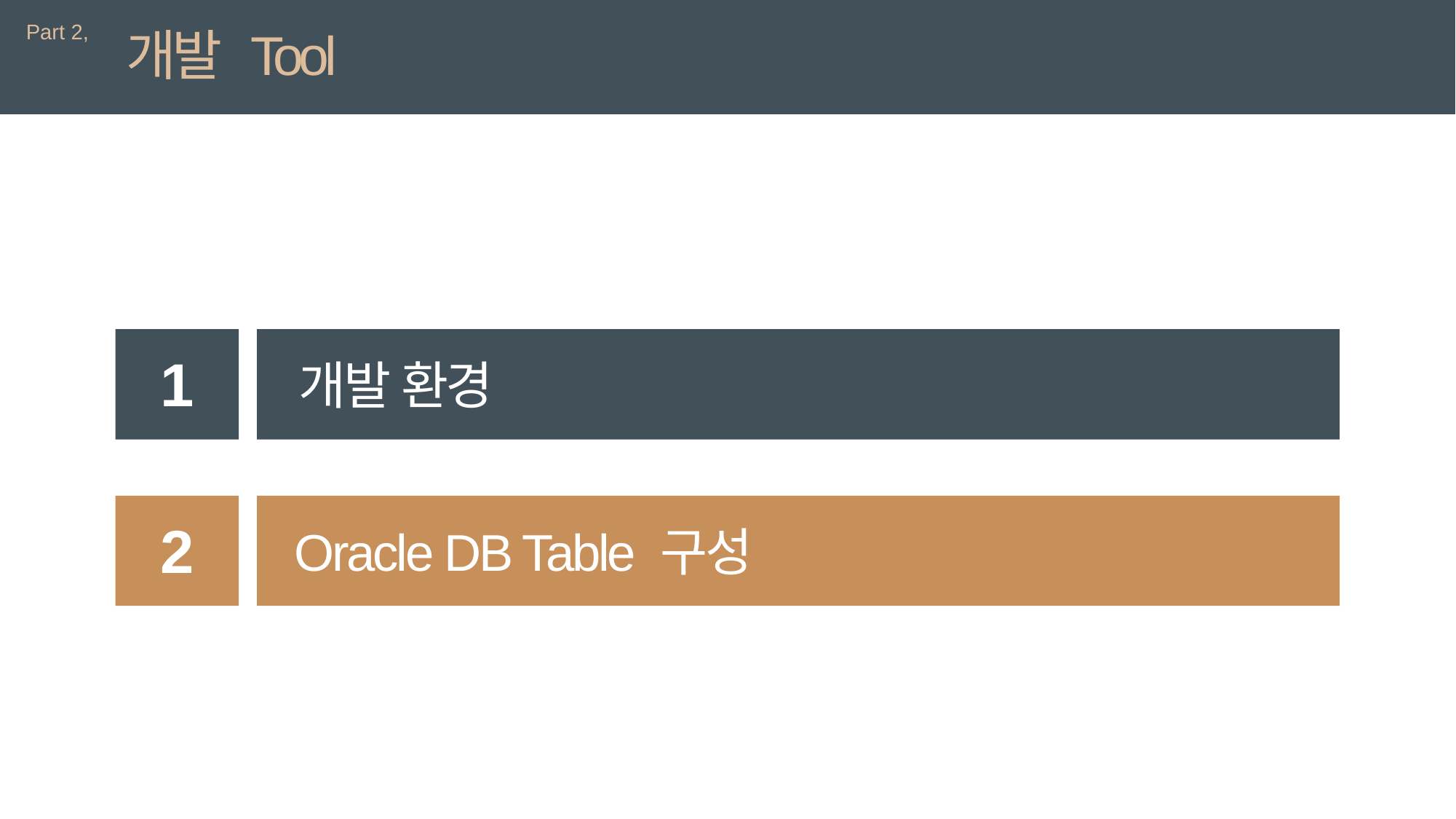

Part 2,
개발 Tool

1
개발 환경

2
Oracle DB Table 구성